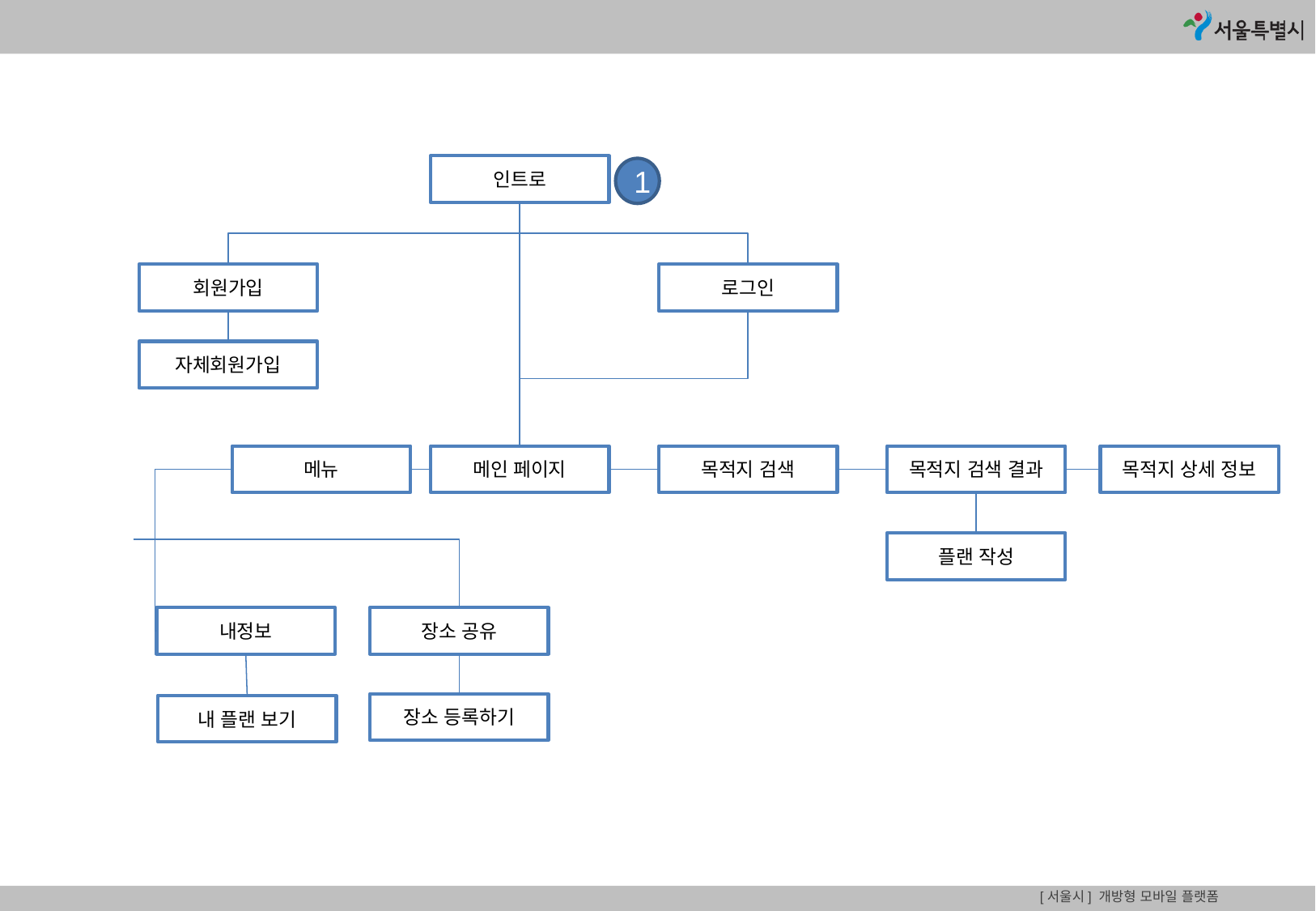

인트로
1
회원가입
로그인
자체회원가입
메뉴
메인 페이지
목적지 검색
목적지 검색 결과
목적지 상세 정보
플랜 작성
내정보
장소 공유
장소 등록하기
내 플랜 보기